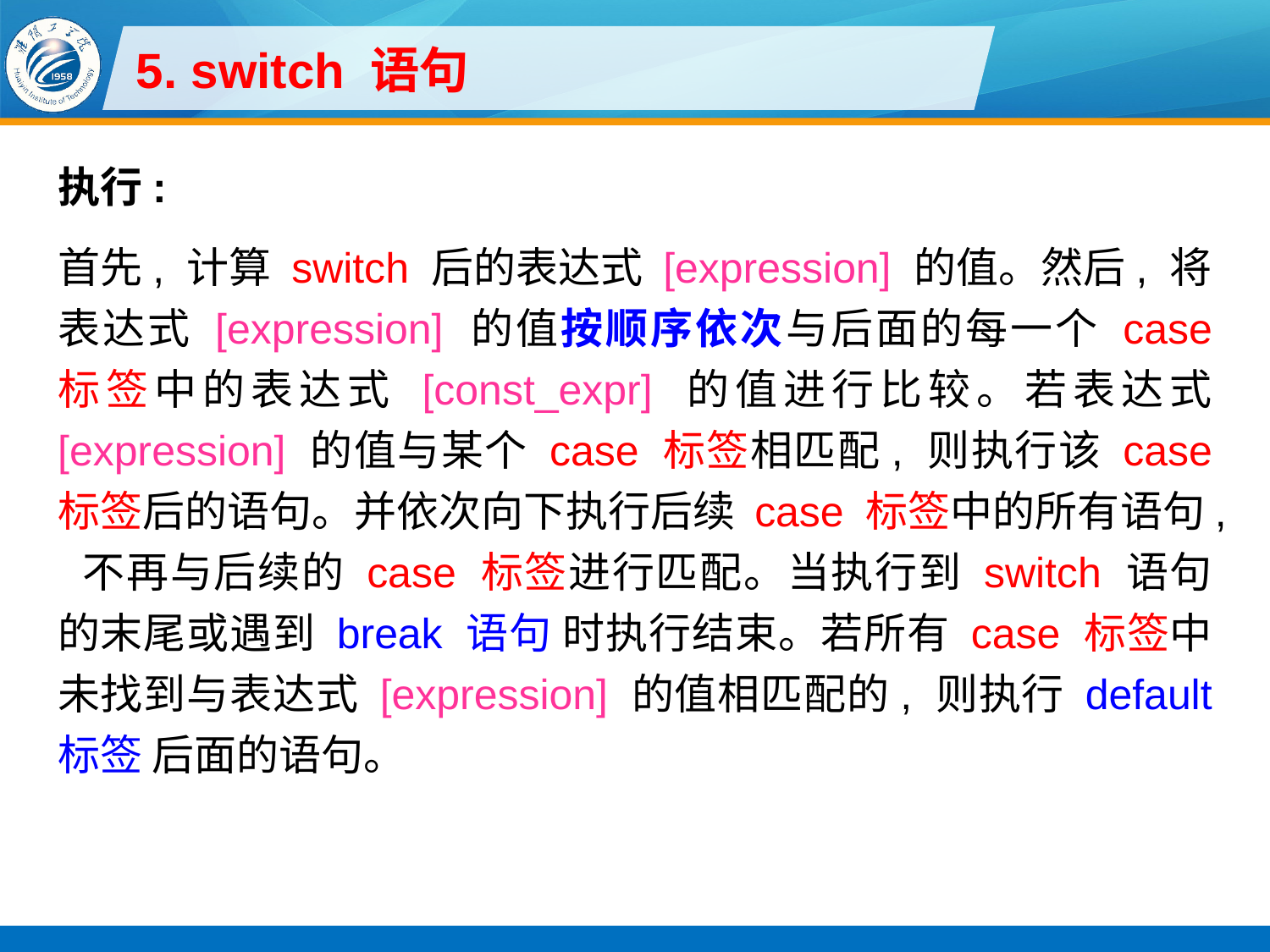

# 5. switch 语句
执行:
首先, 计算 switch 后的表达式 [expression] 的值。然后, 将表达式 [expression] 的值按顺序依次与后面的每一个 case 标签中的表达式 [const_expr] 的值进行比较。若表达式 [expression] 的值与某个 case 标签相匹配, 则执行该 case 标签后的语句。并依次向下执行后续 case 标签中的所有语句, 不再与后续的 case 标签进行匹配。当执行到 switch 语句的末尾或遇到 break 语句 时执行结束。若所有 case 标签中未找到与表达式 [expression] 的值相匹配的, 则执行 default 标签 后面的语句。